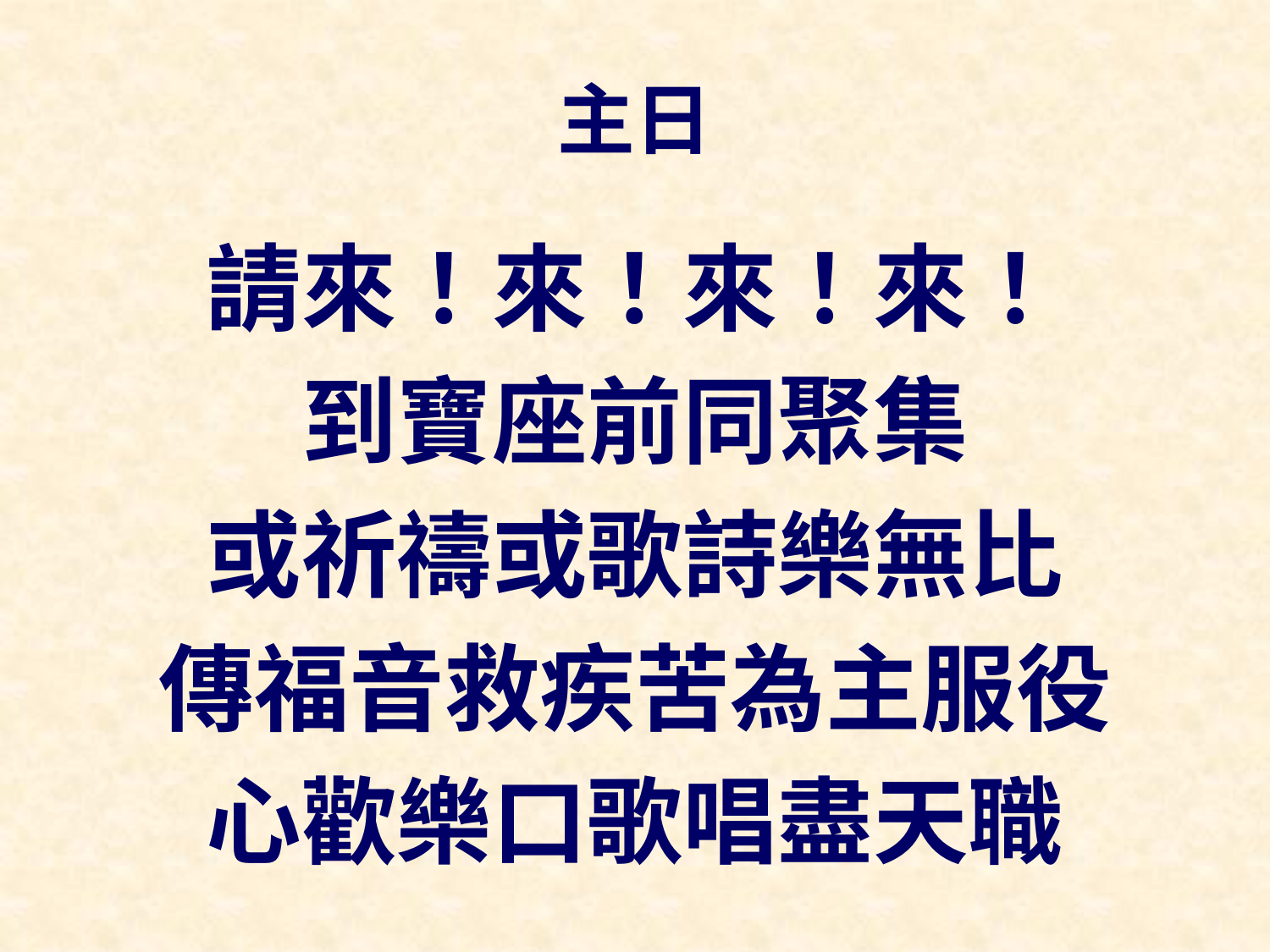

# 主日
請來！來！來！來！
到寶座前同聚集
或祈禱或歌詩樂無比
傳福音救疾苦為主服役
心歡樂口歌唱盡天職